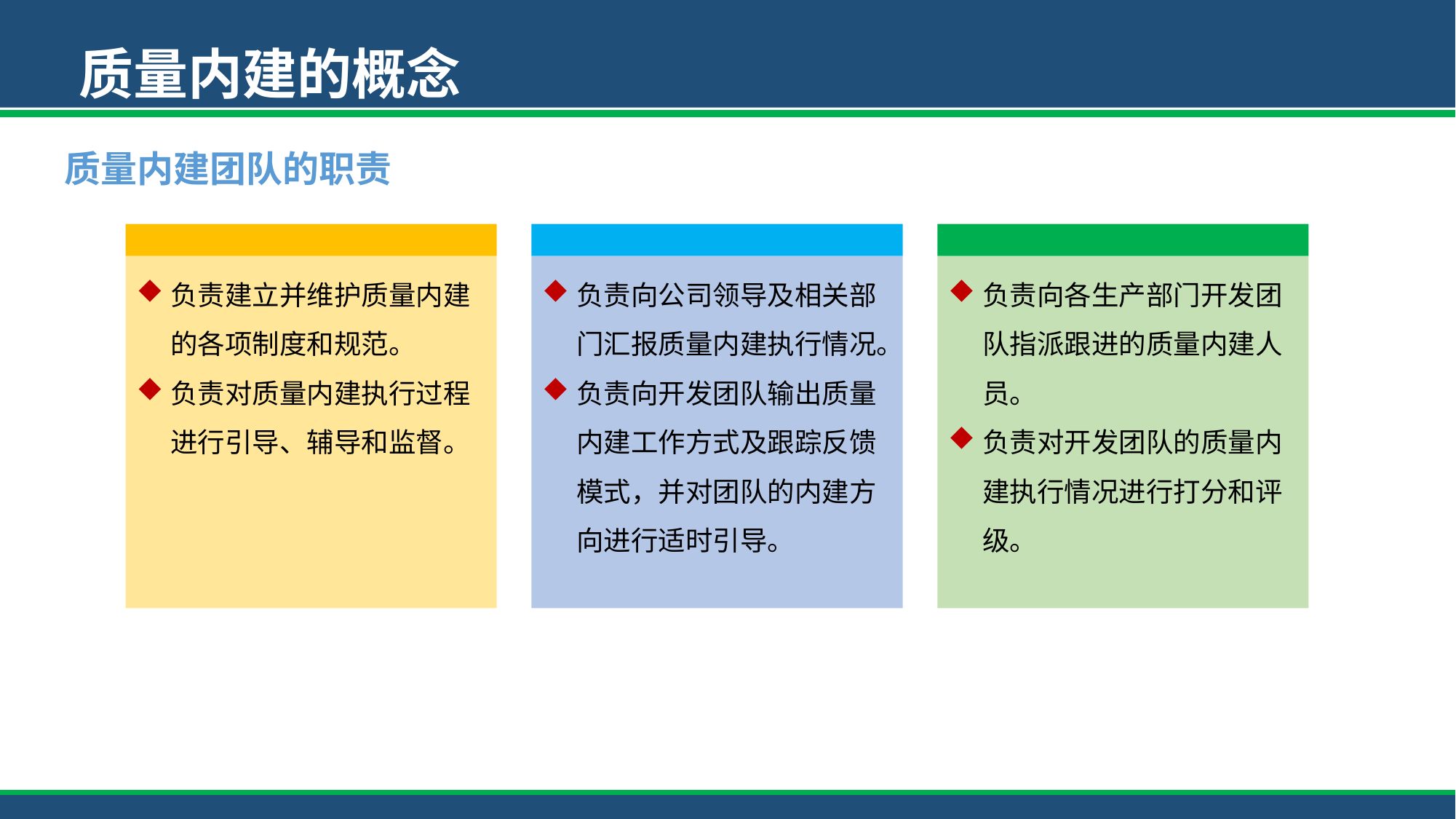

质量内建的概念
质量内建团队的职责

负责向公司领导及相关部门汇报质量内建执行情况。
负责向开发团队输出质量内建工作方式及跟踪反馈模式，并对团队的内建方向进行适时引导。
负责向各生产部门开发团队指派跟进的质量内建人员。
负责对开发团队的质量内建执行情况进行打分和评级。
负责建立并维护质量内建的各项制度和规范。
负责对质量内建执行过程进行引导、辅导和监督。